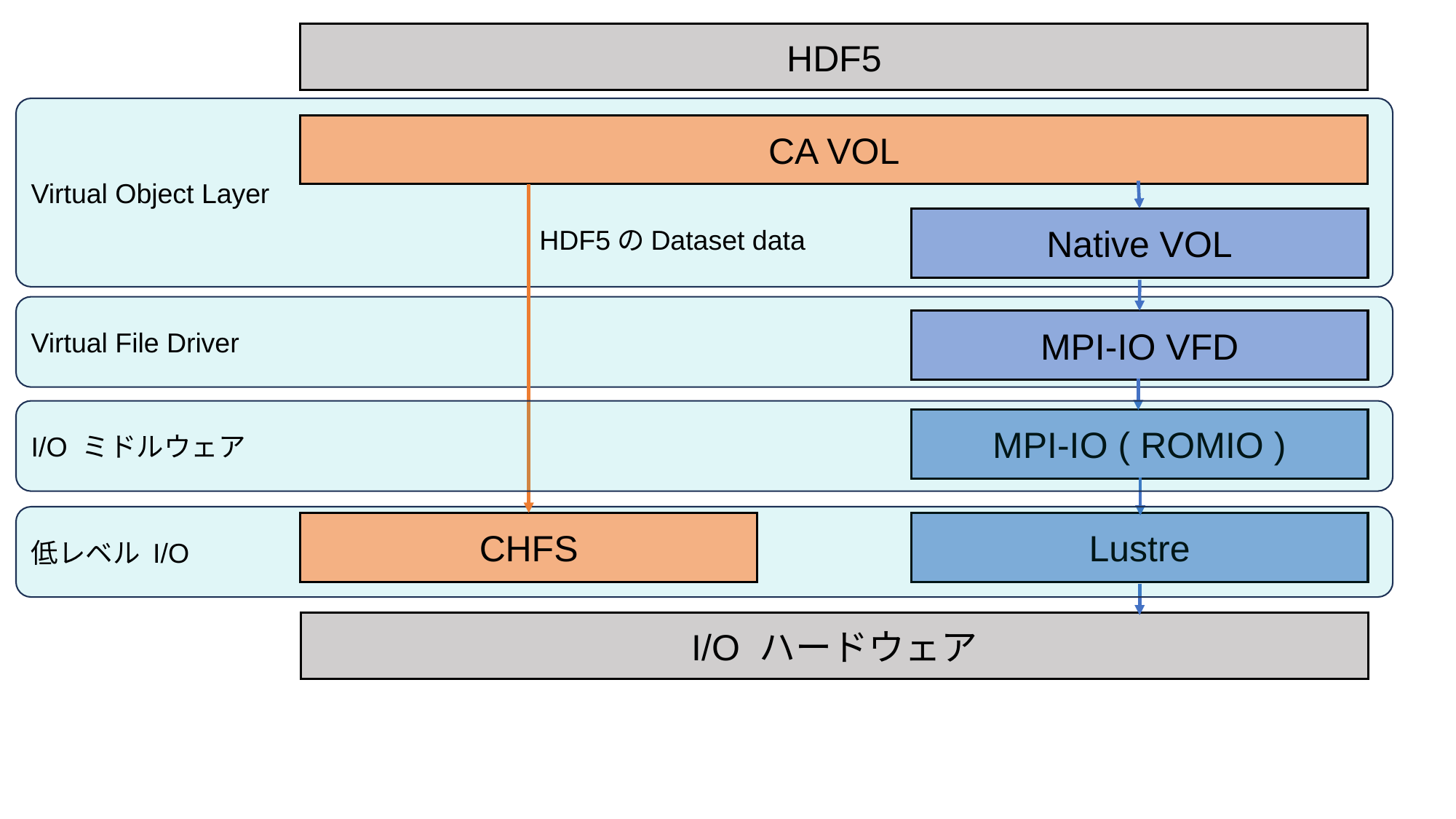

HDF5
Virtual Object Layer
CA VOL
Native VOL
HDF5のDataset data
Virtual File Driver
MPI-IO VFD
I/O ミドルウェア
MPI-IO ( ROMIO )
低レベル I/O
CHFS
Lustre
I/O ハードウェア